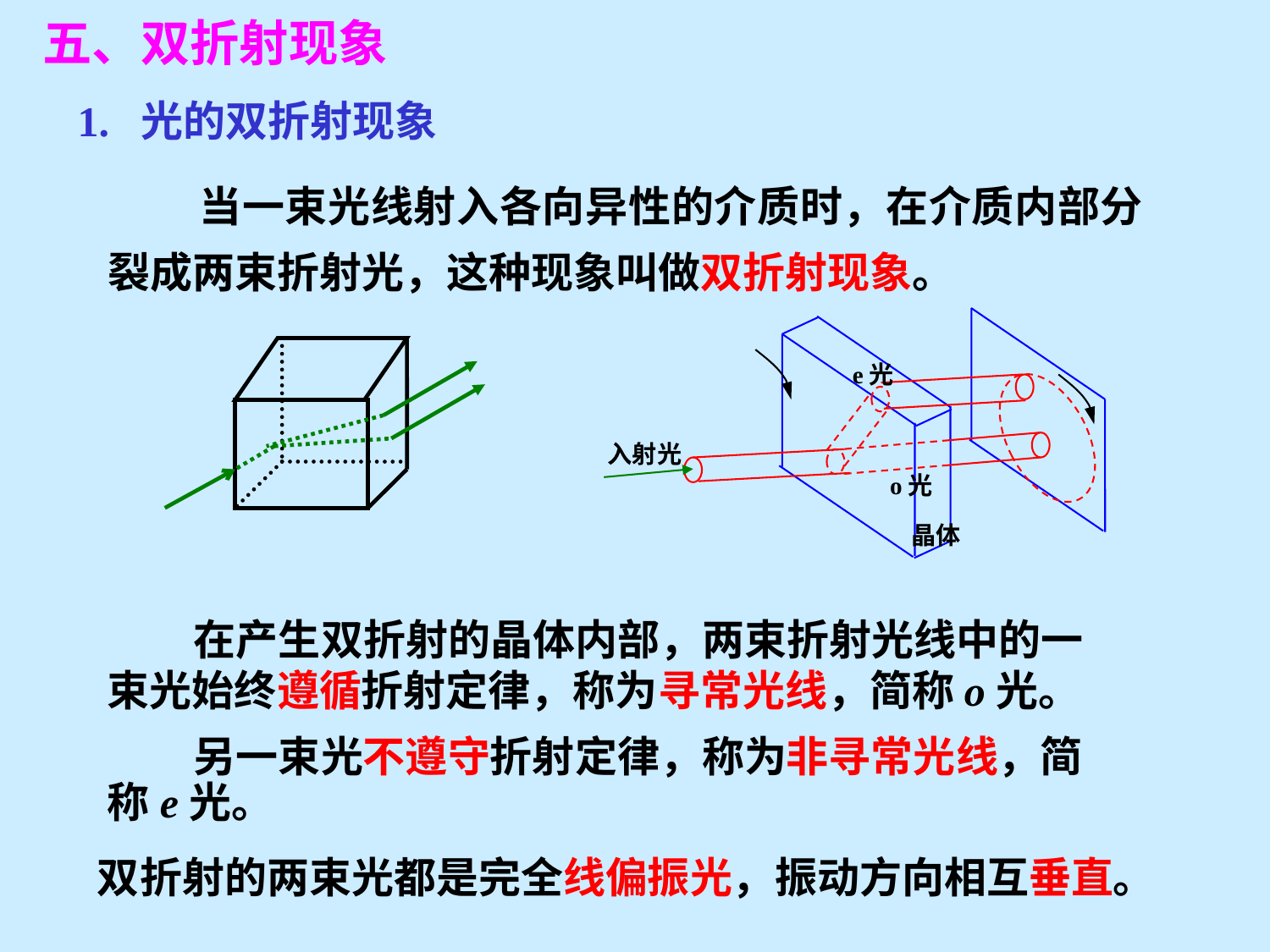

10
五、双折射现象
1.  光的双折射现象
        当一束光线射入各向异性的介质时，在介质内部分裂成两束折射光，这种现象叫做双折射现象。

e光

入射光

o光

晶体

        在产生双折射的晶体内部，两束折射光线中的一束光始终遵循折射定律，称为寻常光线，简称o光。
        另一束光不遵守折射定律，称为非寻常光线，简称e光。
双折射的两束光都是完全线偏振光，振动方向相互垂直。